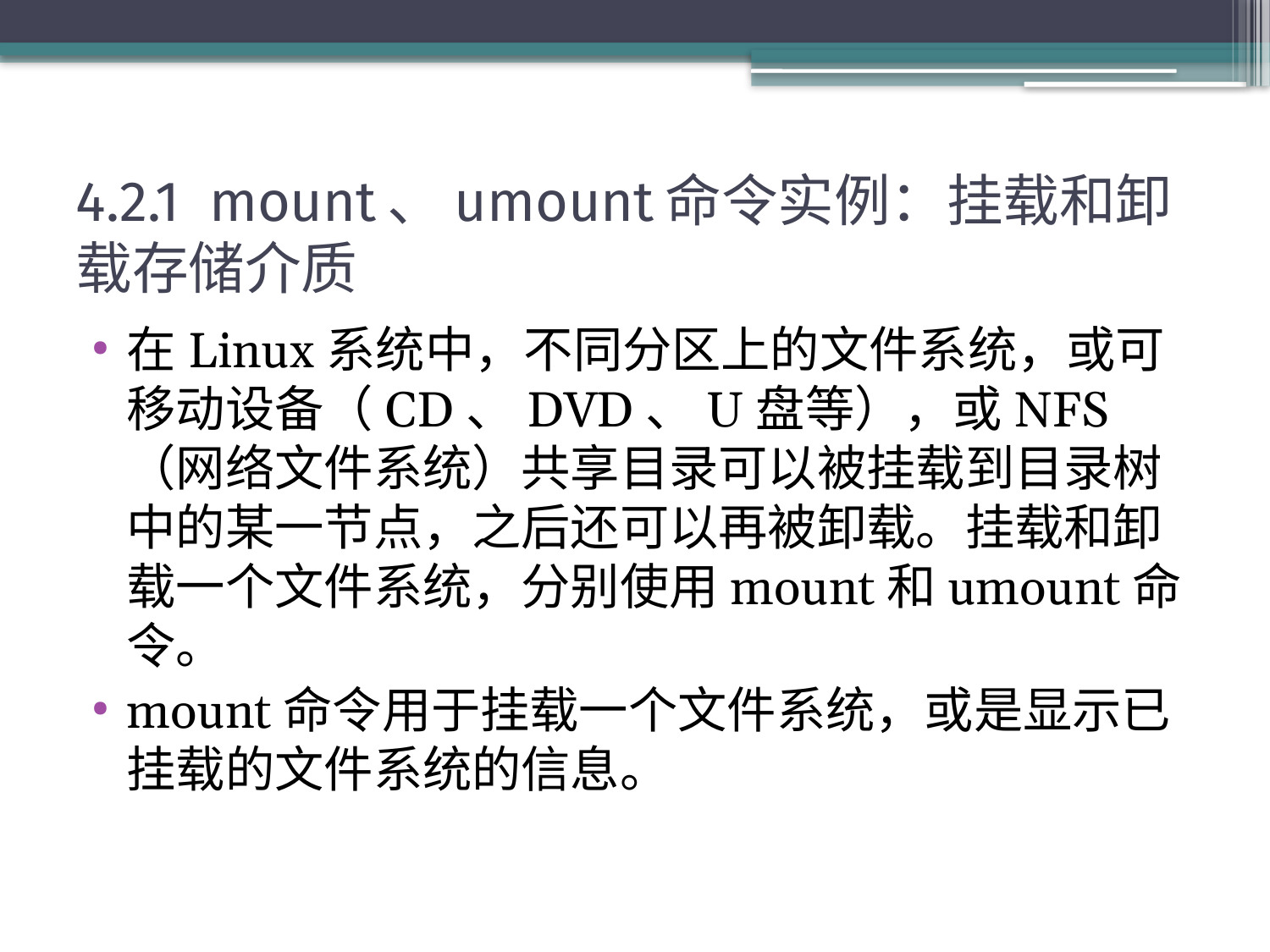

# 4.2.1  mount、umount命令实例：挂载和卸载存储介质
在Linux系统中，不同分区上的文件系统，或可移动设备（CD、DVD、U盘等），或NFS（网络文件系统）共享目录可以被挂载到目录树中的某一节点，之后还可以再被卸载。挂载和卸载一个文件系统，分别使用mount和umount命令。
mount命令用于挂载一个文件系统，或是显示已挂载的文件系统的信息。